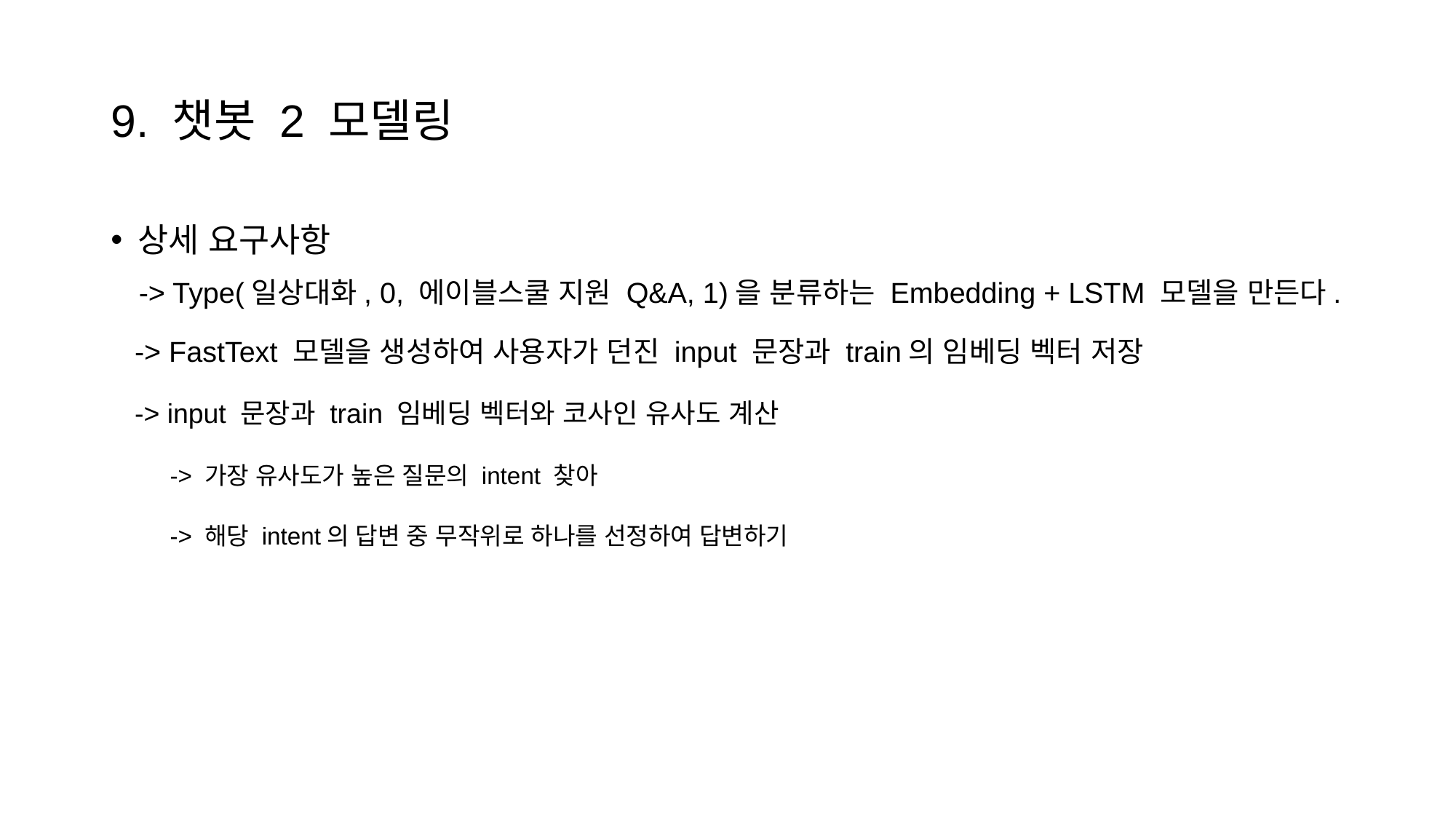

# 9. 챗봇 2 모델링
상세 요구사항
   -> Type(일상대화, 0, 에이블스쿨 지원 Q&A, 1)을 분류하는 Embedding + LSTM 모델을 만든다.
  -> FastText 모델을 생성하여 사용자가 던진 input 문장과 train의 임베딩 벡터 저장
  -> input 문장과 train 임베딩 벡터와 코사인 유사도 계산
     -> 가장 유사도가 높은 질문의 intent 찾아
     -> 해당 intent의 답변 중 무작위로 하나를 선정하여 답변하기